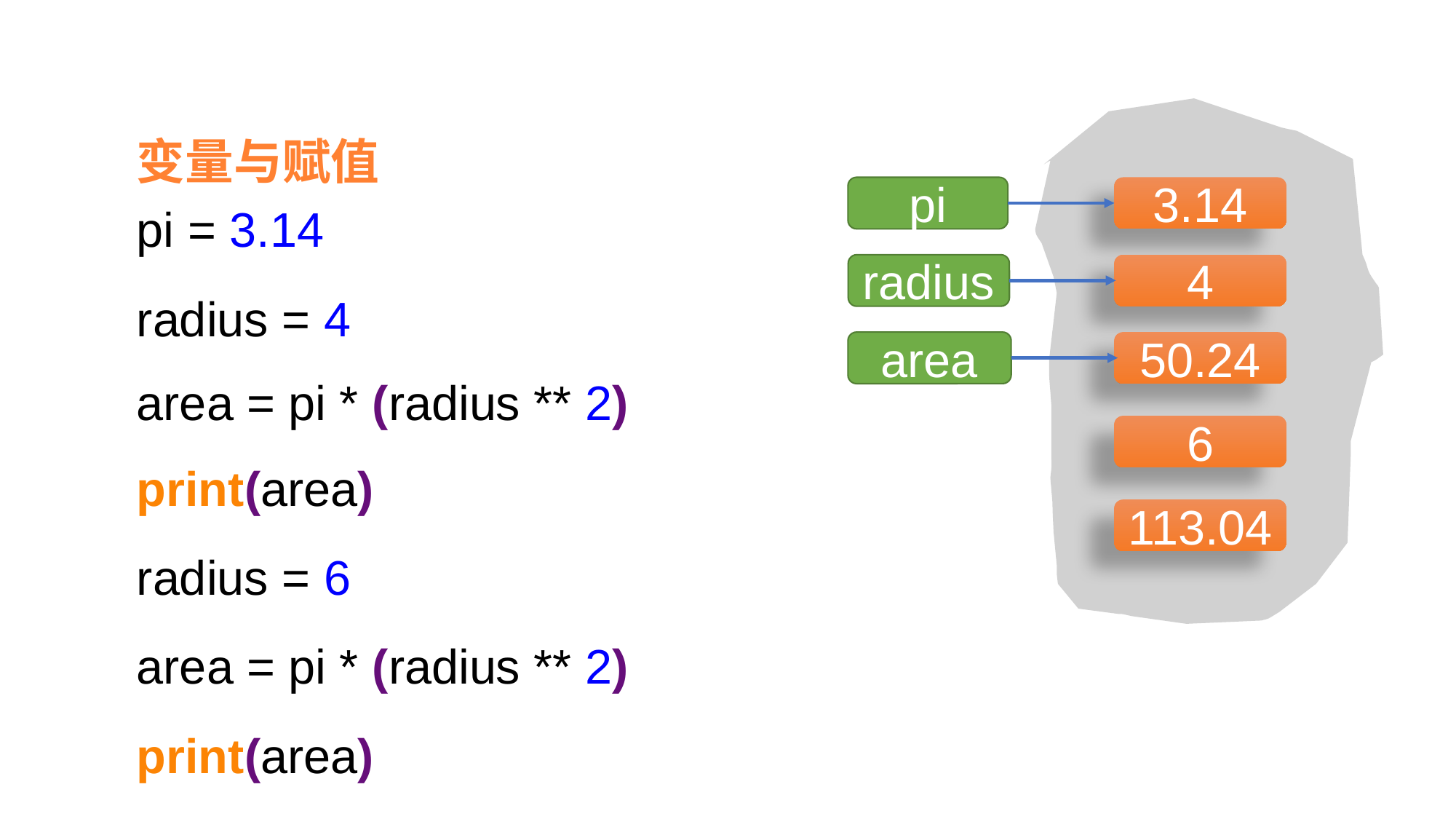

变量与赋值
pi = 3.14
pi
3.14
radius = 4
radius
4
area
50.24
area = pi * (radius ** 2)
6
print(area)
113.04
radius = 6
area = pi * (radius ** 2)
print(area)